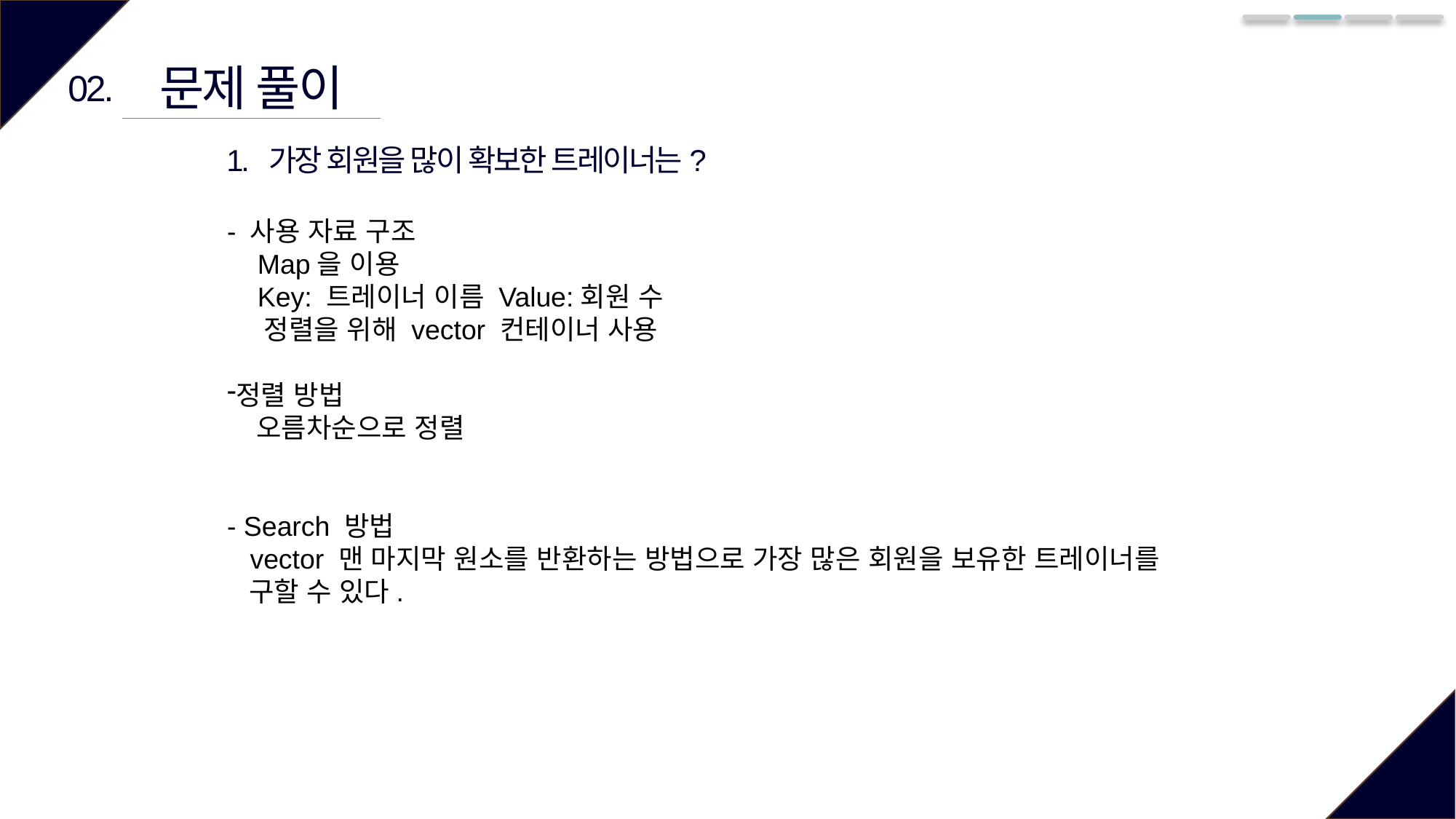

문제 풀이
02.
1.  가장 회원을 많이 확보한 트레이너는?
- 사용 자료 구조
    Map을 이용
    Key: 트레이너 이름 Value:회원 수
    정렬을 위해 vector 컨테이너 사용

정렬 방법
   오름차순으로 정렬

- Search 방법
   vector 맨 마지막 원소를 반환하는 방법으로 가장 많은 회원을 보유한 트레이너를
  구할 수 있다.